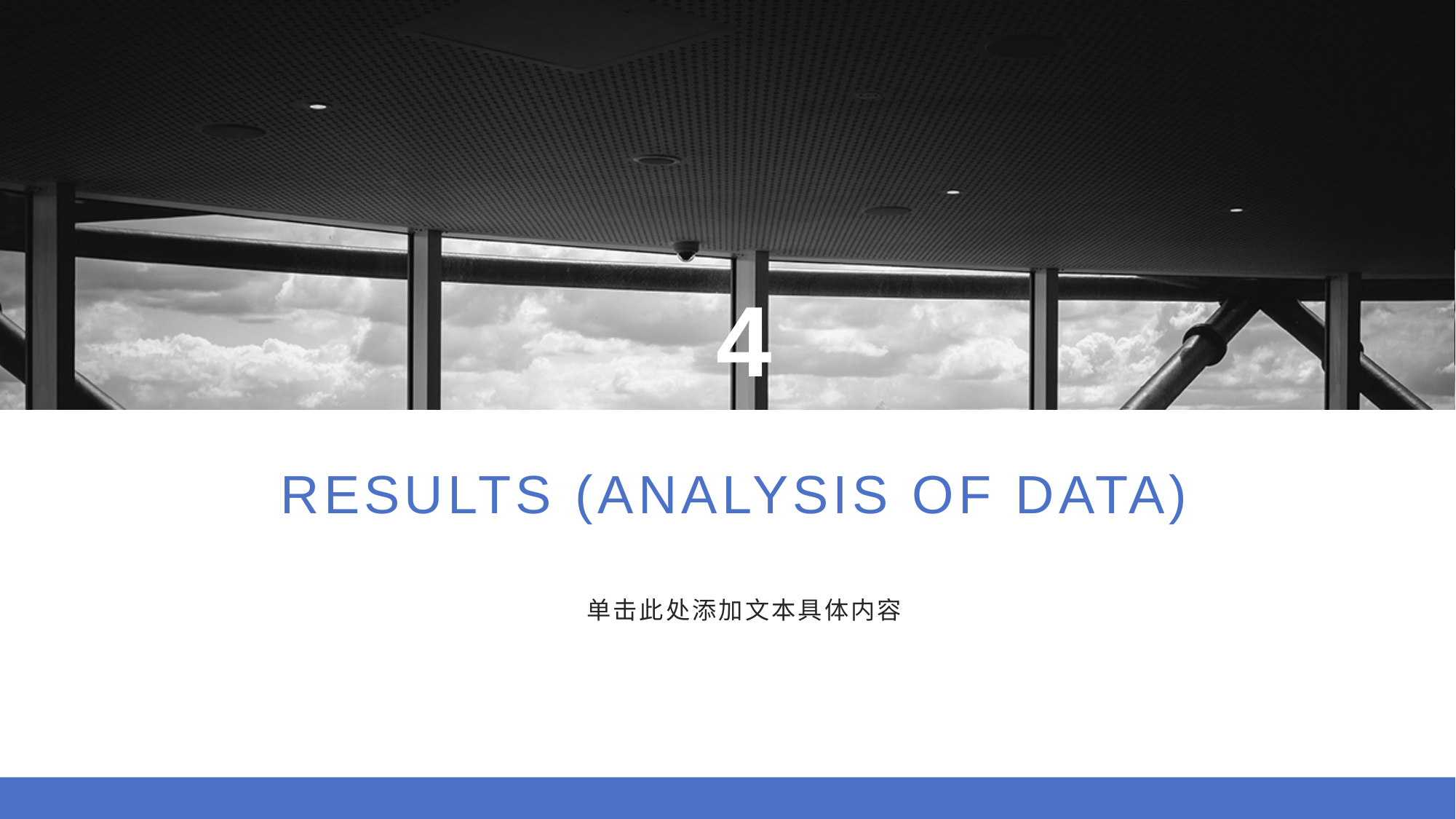

4
# RESULTS (ANALYSIS OF DATA)
单击此处添加文本具体内容